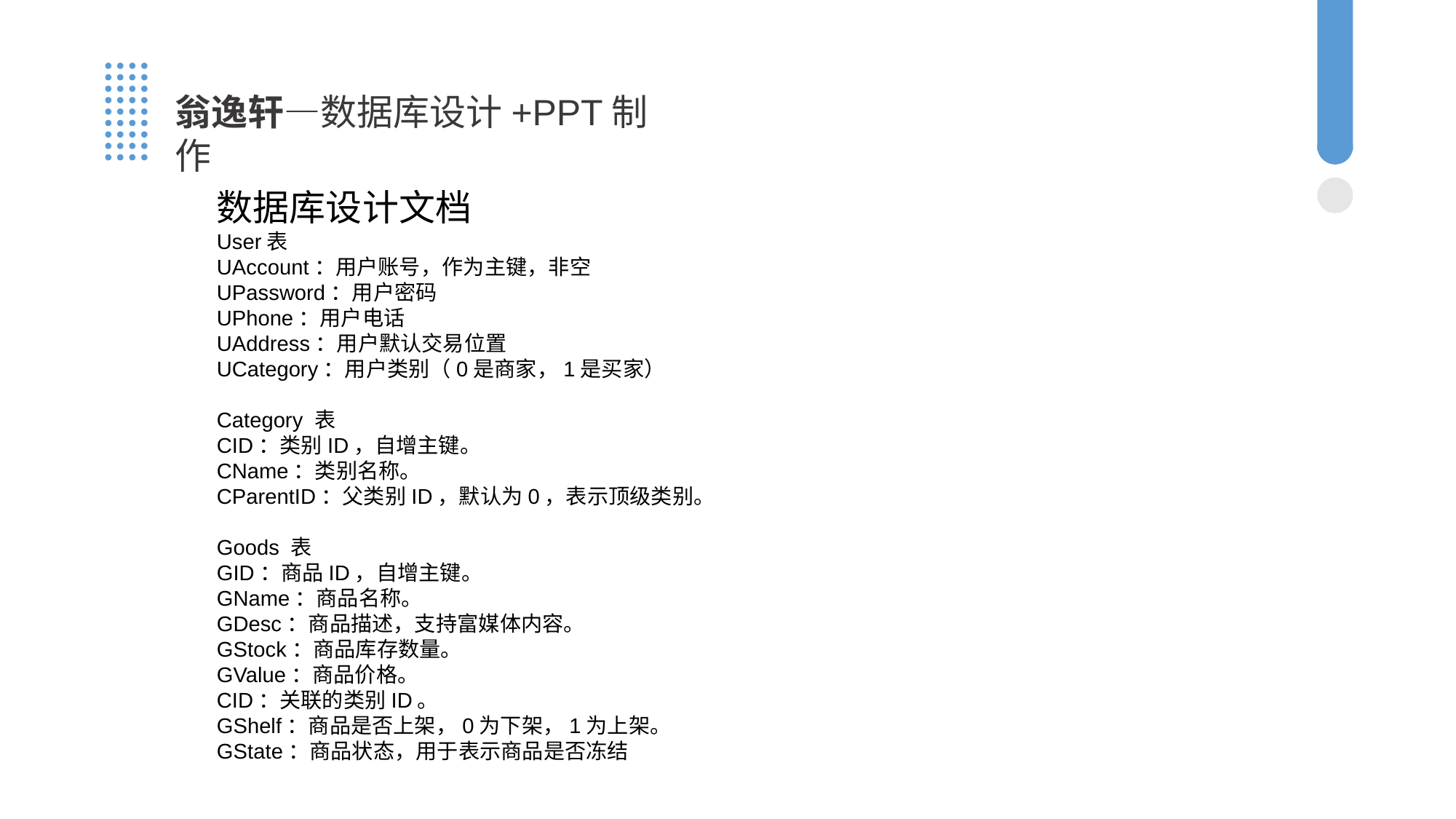

翁逸轩—数据库设计+PPT制作

数据库设计文档
User表
UAccount：用户账号，作为主键，非空
UPassword：用户密码
UPhone：用户电话
UAddress：用户默认交易位置
UCategory：用户类别（0是商家，1是买家）

Category 表
CID：类别ID，自增主键。
CName：类别名称。
CParentID：父类别ID，默认为0，表示顶级类别。

Goods 表
GID：商品ID，自增主键。
GName：商品名称。
GDesc：商品描述，支持富媒体内容。
GStock：商品库存数量。
GValue：商品价格。
CID：关联的类别ID。
GShelf：商品是否上架，0为下架，1为上架。
GState：商品状态，用于表示商品是否冻结